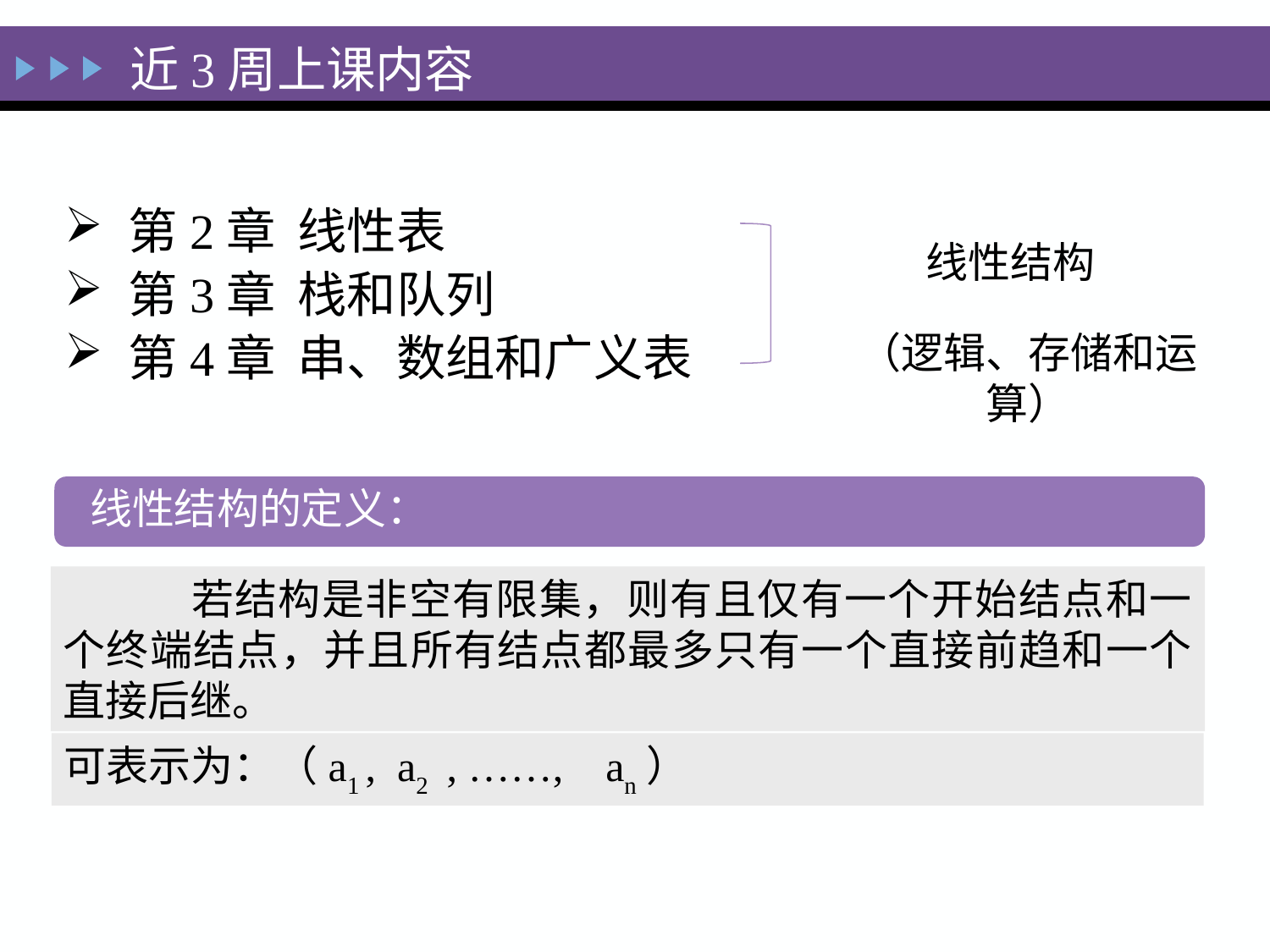

# 近3周上课内容
第2章  线性表
第3章  栈和队列
第4章  串、数组和广义表

线性结构
（逻辑、存储和运算）
线性结构的定义：

	若结构是非空有限集，则有且仅有一个开始结点和一个终端结点，并且所有结点都最多只有一个直接前趋和一个直接后继。
可表示为：（a1 ,  a2   , ……,    an）